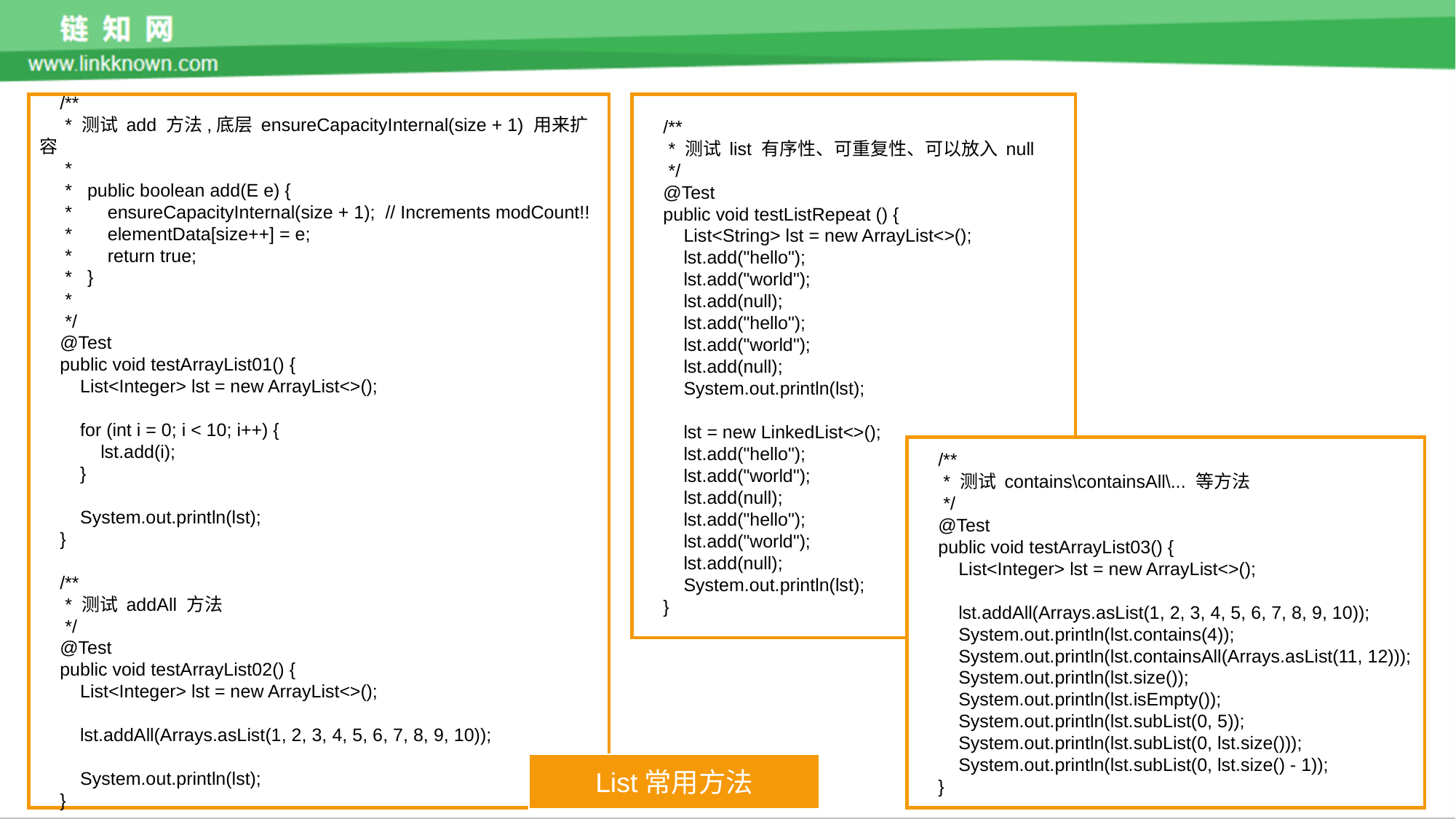

/**
     * 测试 add 方法,底层 ensureCapacityInternal(size + 1) 用来扩容
     *
     *   public boolean add(E e) {
     *       ensureCapacityInternal(size + 1);  // Increments modCount!!
     *       elementData[size++] = e;
     *       return true;
     *   }
     *
     */
    @Test
    public void testArrayList01() {
        List<Integer> lst = new ArrayList<>();

        for (int i = 0; i < 10; i++) {
            lst.add(i);
        }

        System.out.println(lst);
    }

    /**
     * 测试 addAll 方法
     */
    @Test
    public void testArrayList02() {
        List<Integer> lst = new ArrayList<>();

        lst.addAll(Arrays.asList(1, 2, 3, 4, 5, 6, 7, 8, 9, 10));

        System.out.println(lst);
    }
    /**
     * 测试 list 有序性、可重复性、可以放入 null
     */
    @Test
    public void testListRepeat () {
        List<String> lst = new ArrayList<>();
        lst.add("hello");
        lst.add("world");
        lst.add(null);
        lst.add("hello");
        lst.add("world");
        lst.add(null);
        System.out.println(lst);

        lst = new LinkedList<>();
        lst.add("hello");
        lst.add("world");
        lst.add(null);
        lst.add("hello");
        lst.add("world");
        lst.add(null);
        System.out.println(lst);
    }
    /**
     * 测试 contains\containsAll\... 等方法
     */
    @Test
    public void testArrayList03() {
        List<Integer> lst = new ArrayList<>();

        lst.addAll(Arrays.asList(1, 2, 3, 4, 5, 6, 7, 8, 9, 10));
        System.out.println(lst.contains(4));
        System.out.println(lst.containsAll(Arrays.asList(11, 12)));
        System.out.println(lst.size());
        System.out.println(lst.isEmpty());
        System.out.println(lst.subList(0, 5));
        System.out.println(lst.subList(0, lst.size()));
        System.out.println(lst.subList(0, lst.size() - 1));
    }
List常用方法